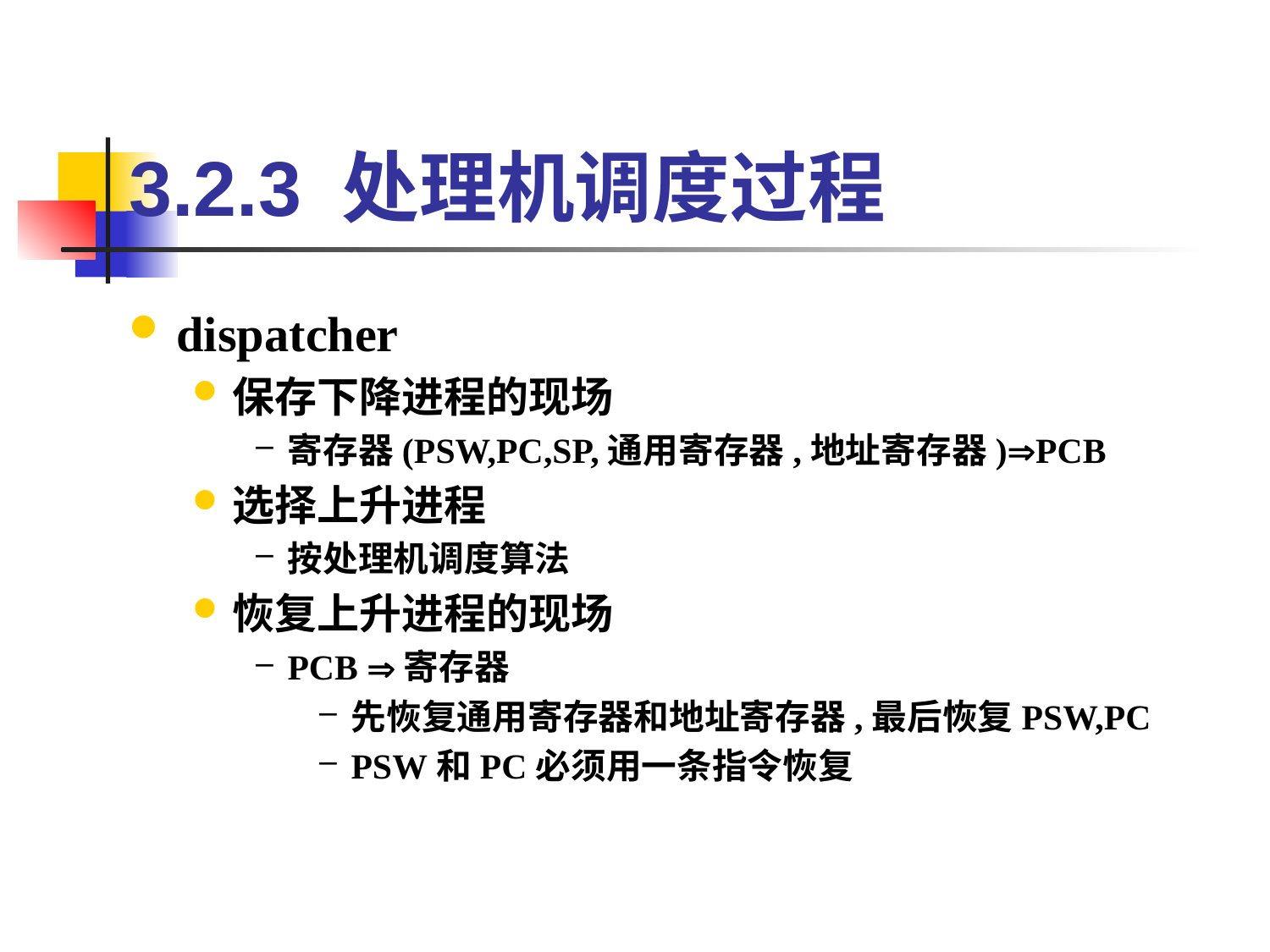

3.2.3 处理机调度过程
dispatcher
保存下降进程的现场
寄存器(PSW,PC,SP,通用寄存器,地址寄存器)⇒PCB
选择上升进程
按处理机调度算法
恢复上升进程的现场
PCB ⇒寄存器
先恢复通用寄存器和地址寄存器,最后恢复PSW,PC
PSW和PC必须用一条指令恢复